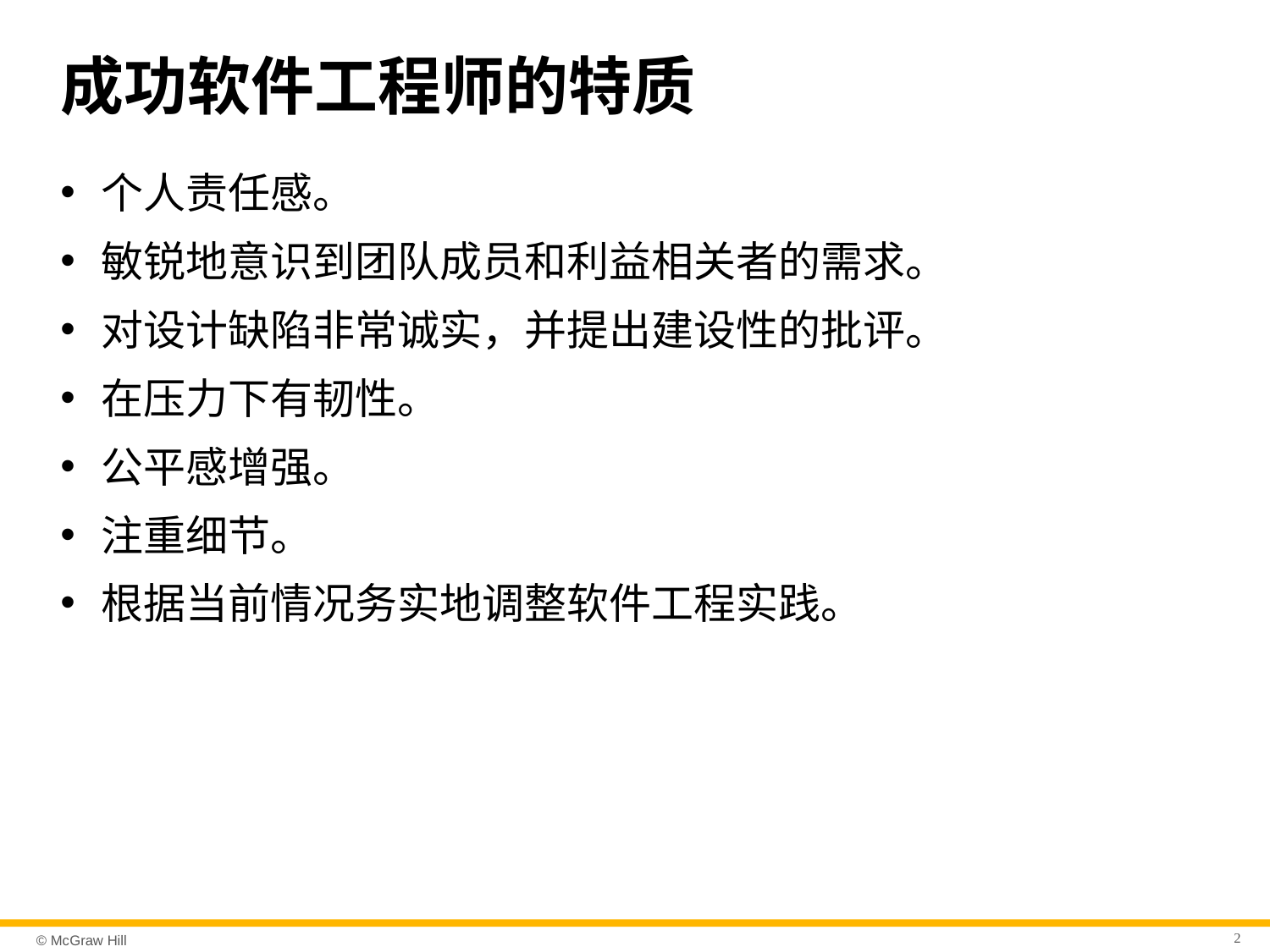

# 成功软件工程师的特质
个人责任感。
敏锐地意识到团队成员和利益相关者的需求。
对设计缺陷非常诚实，并提出建设性的批评。
在压力下有韧性。
公平感增强。
注重细节。
根据当前情况务实地调整软件工程实践。
2